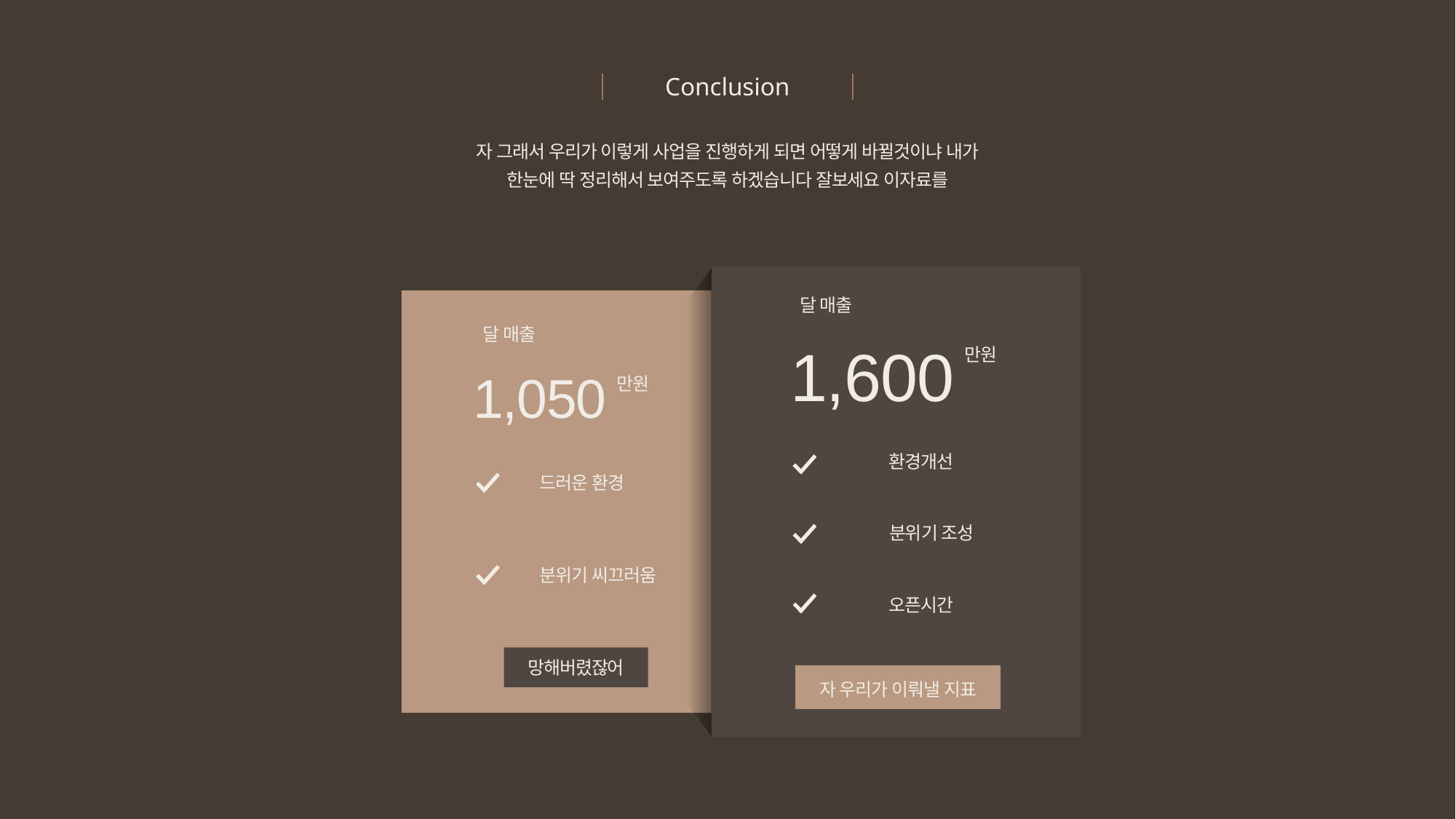

Conclusion
자 그래서 우리가 이렇게 사업을 진행하게 되면 어떻게 바뀔것이냐 내가
한눈에 딱 정리해서 보여주도록 하겠습니다 잘보세요 이자료를

달 매출

1,600
달 매출
만원
1,050
만원
환경개선
드러운 환경

분위기 조성
분위기 씨끄러움
오픈시간

망해버렸잖어

자 우리가 이뤄낼 지표